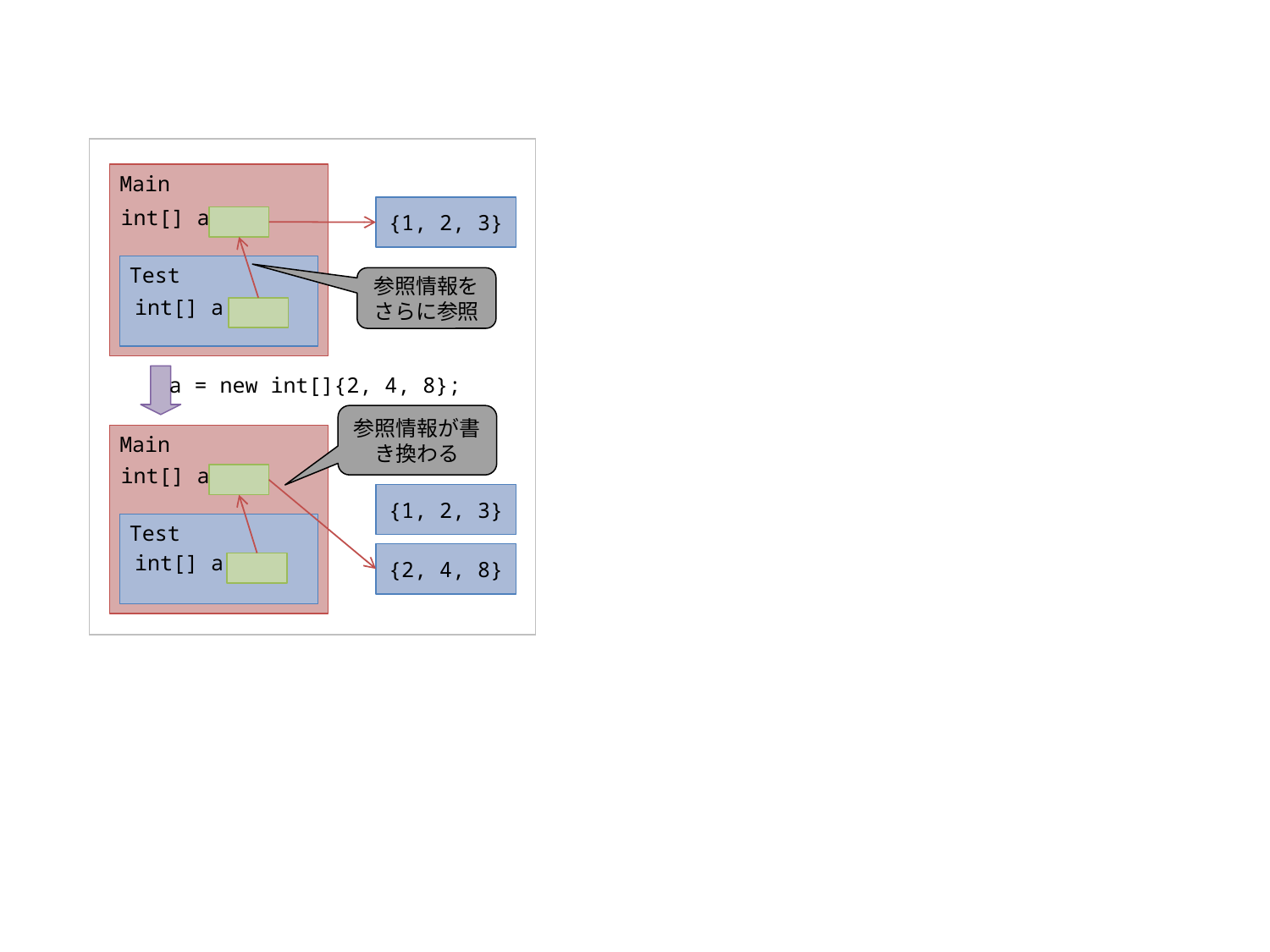

Main
{1, 2, 3}
int[] a

Test

参照情報をさらに参照
int[] a

a = new int[]{2, 4, 8};
参照情報が書き換わる
Main

int[] a

{1, 2, 3}
Test

int[] a
{2, 4, 8}